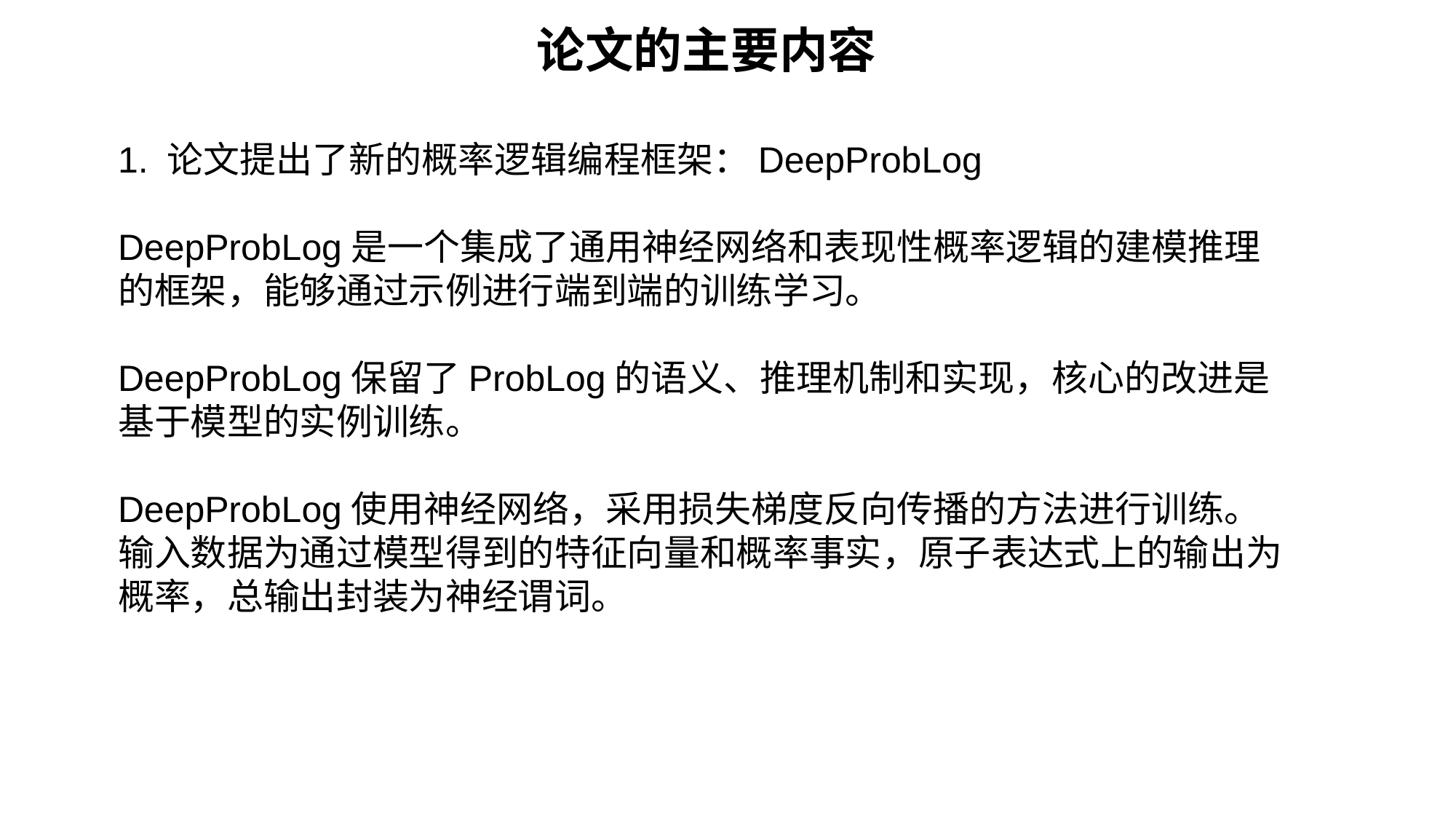

论文的主要内容

1. 论文提出了新的概率逻辑编程框架：DeepProbLog

DeepProbLog是一个集成了通用神经网络和表现性概率逻辑的建模推理的框架，能够通过示例进行端到端的训练学习。

DeepProbLog保留了ProbLog的语义、推理机制和实现，核心的改进是基于模型的实例训练。

DeepProbLog使用神经网络，采用损失梯度反向传播的方法进行训练。输入数据为通过模型得到的特征向量和概率事实，原子表达式上的输出为概率，总输出封装为神经谓词。